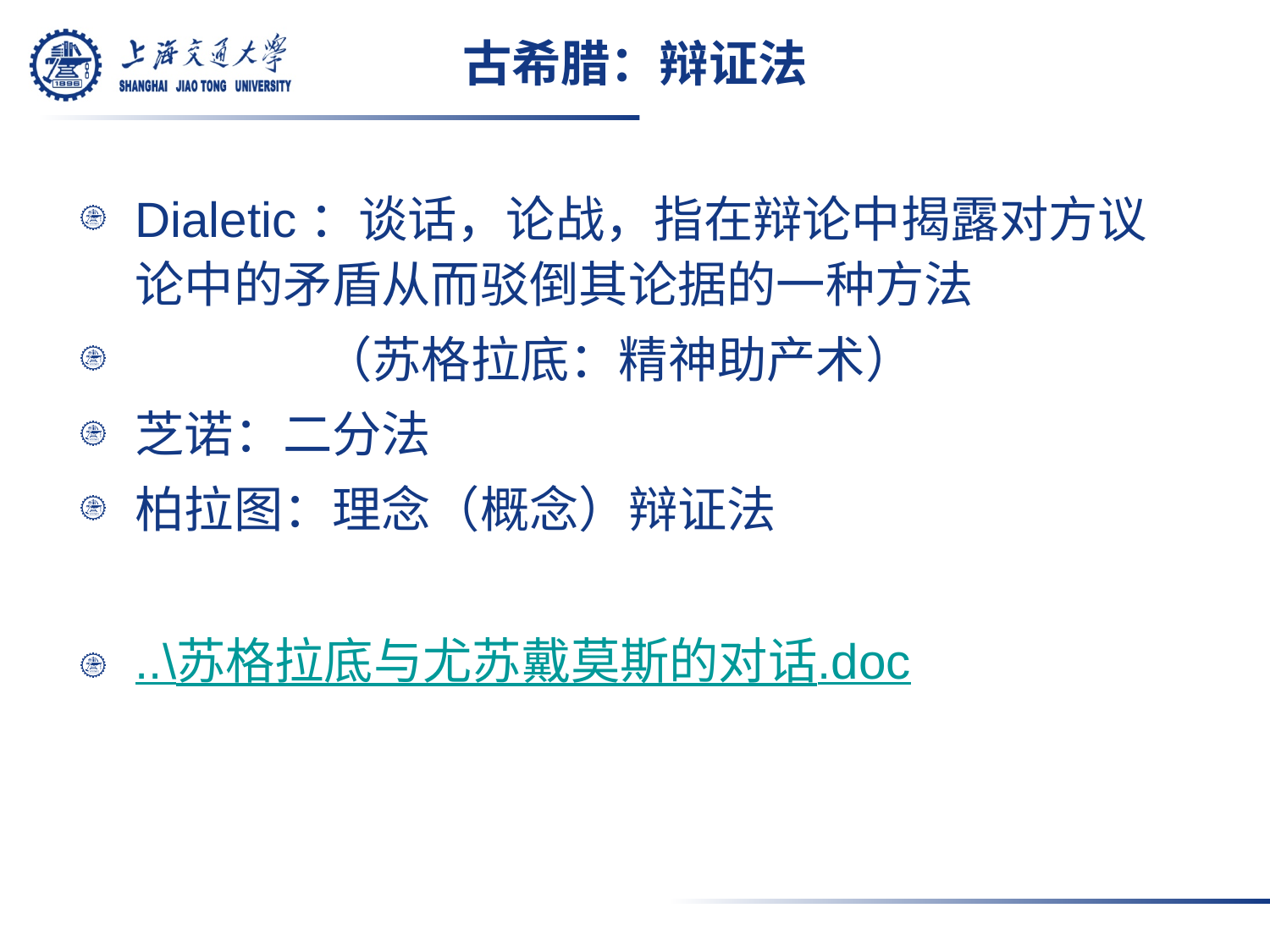

# 古希腊：辩证法
Dialetic：谈话，论战，指在辩论中揭露对方议论中的矛盾从而驳倒其论据的一种方法
                （苏格拉底：精神助产术）
芝诺：二分法
柏拉图：理念（概念）辩证法

..\苏格拉底与尤苏戴莫斯的对话.doc